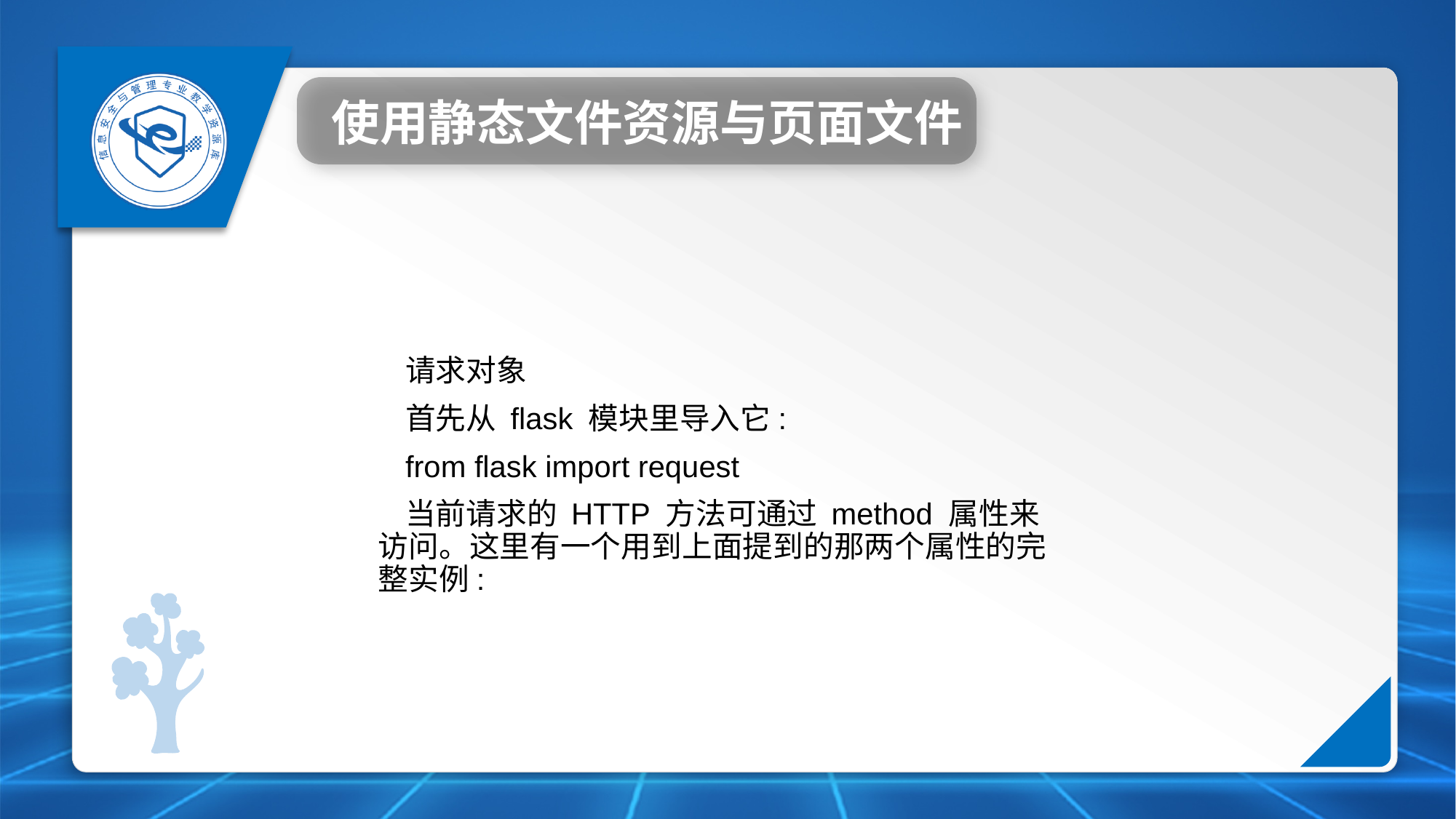

使用静态文件资源与页面文件
请求对象
首先从 flask 模块里导入它:
from flask import request
当前请求的 HTTP 方法可通过 method 属性来访问。这里有一个用到上面提到的那两个属性的完整实例: